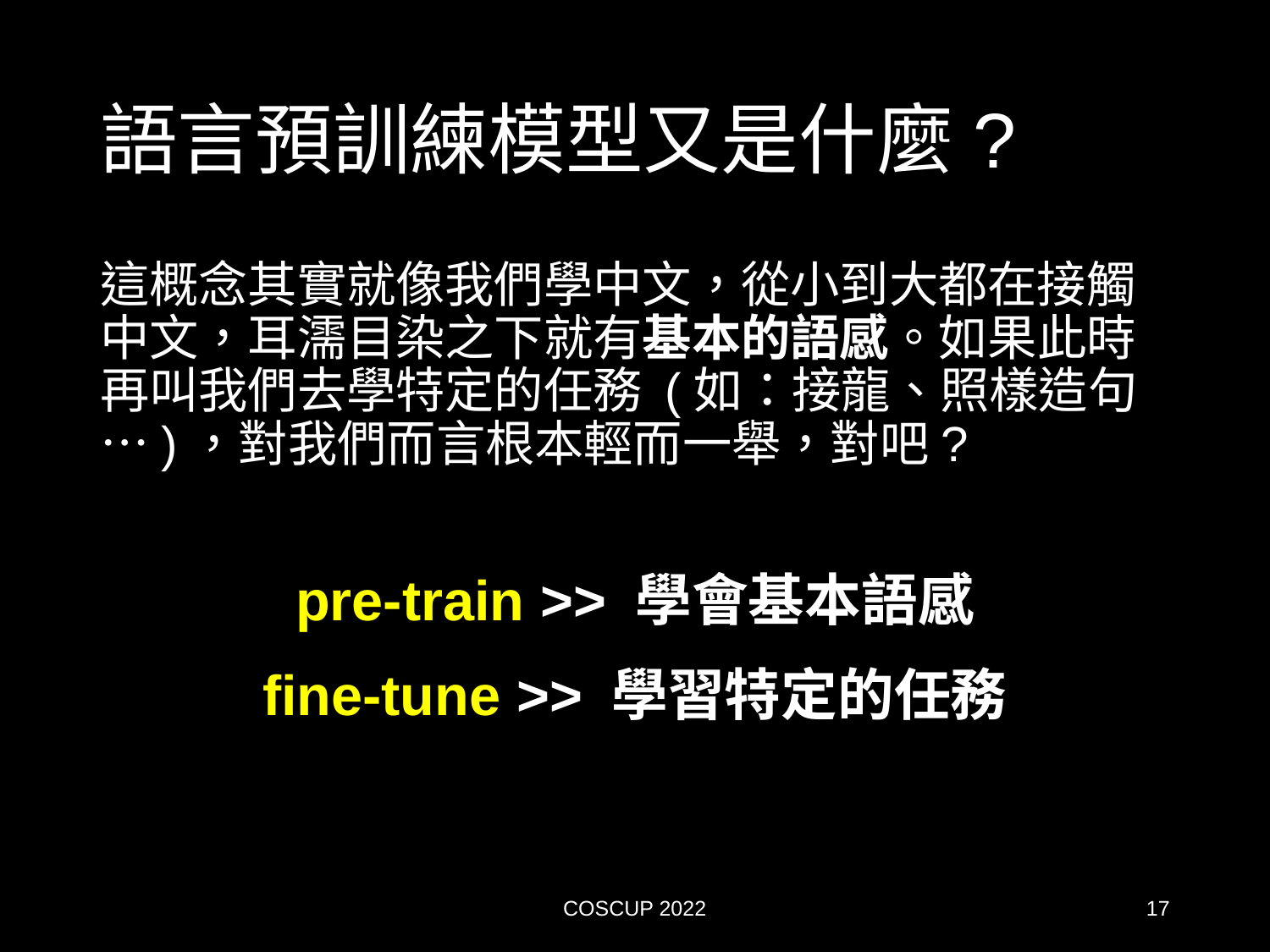

# 語言預訓練模型又是什麼?
這概念其實就像我們學中文，從小到大都在接觸中文，耳濡目染之下就有基本的語感。如果此時再叫我們去學特定的任務 (如：接龍、照樣造句…)，對我們而言根本輕而一舉，對吧?
pre-train >> 學會基本語感
fine-tune >> 學習特定的任務
COSCUP 2022
17